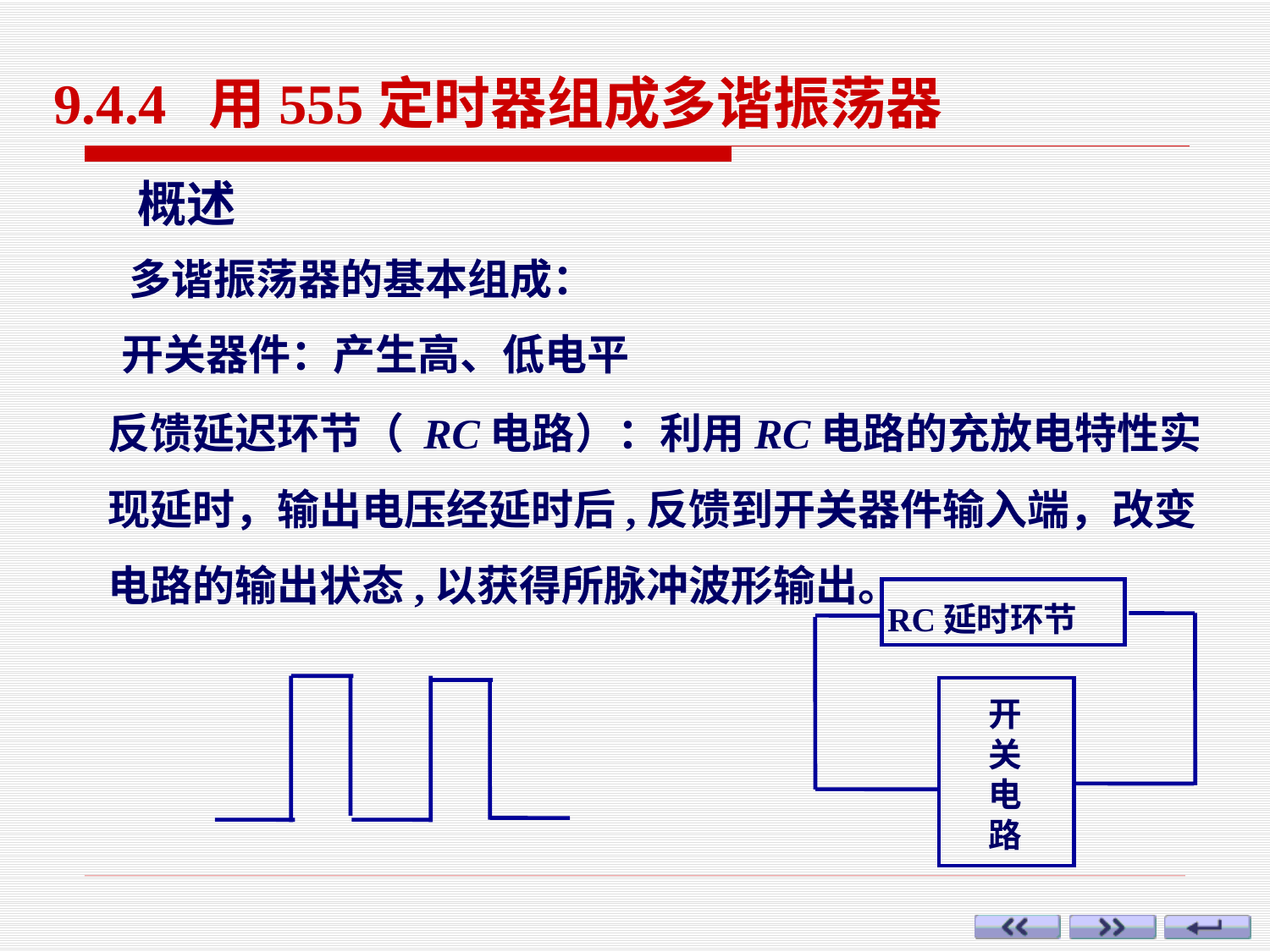

9.4.4  用555定时器组成多谐振荡器
概述
多谐振荡器的基本组成：
开关器件：产生高、低电平
反馈延迟环节（ RC电路）：利用RC电路的充放电特性实现延时，输出电压经延时后,反馈到开关器件输入端，改变电路的输出状态,以获得所脉冲波形输出。
 RC延时环节

 开关电路